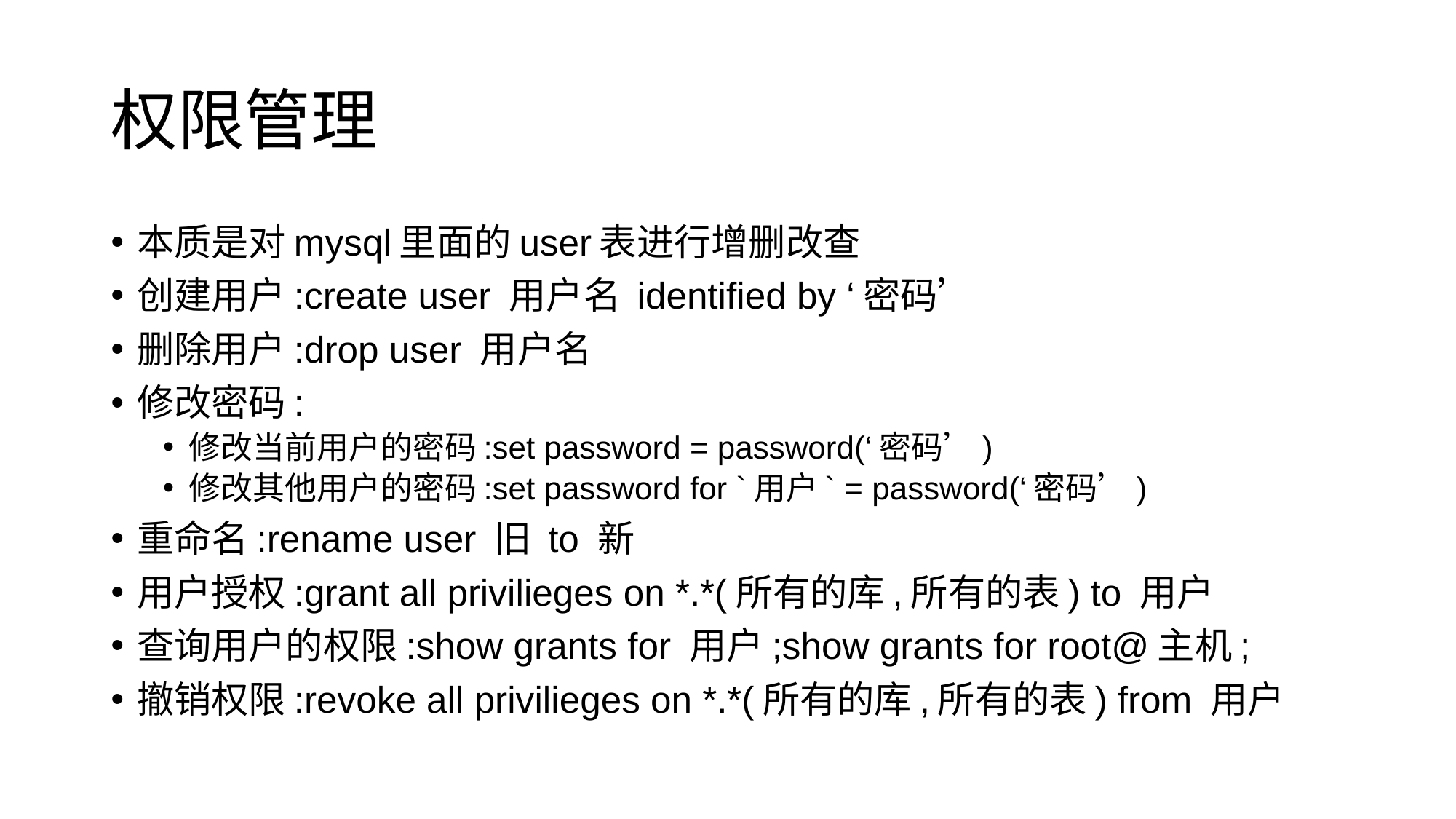

# 权限管理
本质是对mysql里面的user表进行增删改查
创建用户:create user 用户名 identified by ‘密码’
删除用户:drop user 用户名
修改密码:
修改当前用户的密码:set password = password(‘密码’)
修改其他用户的密码:set password for `用户` = password(‘密码’)
重命名:rename user 旧 to 新
用户授权:grant all privilieges on *.*(所有的库,所有的表) to 用户
查询用户的权限:show grants for 用户;show grants for root@主机;
撤销权限:revoke all privilieges on *.*(所有的库,所有的表) from 用户